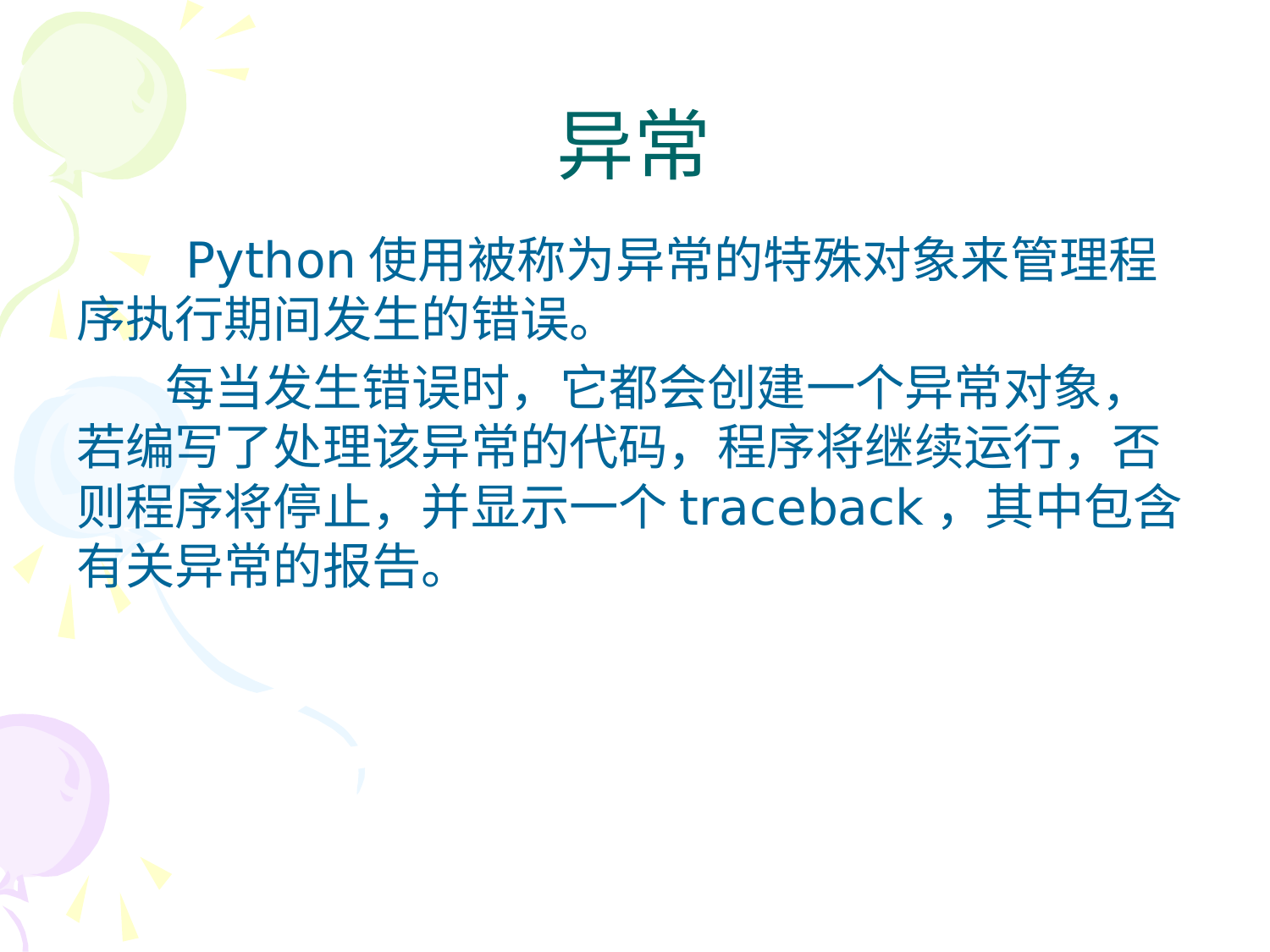

# 异常
       Python使用被称为异常的特殊对象来管理程序执行期间发生的错误。
       每当发生错误时，它都会创建一个异常对象，若编写了处理该异常的代码，程序将继续运行，否则程序将停止，并显示一个traceback，其中包含有关异常的报告。